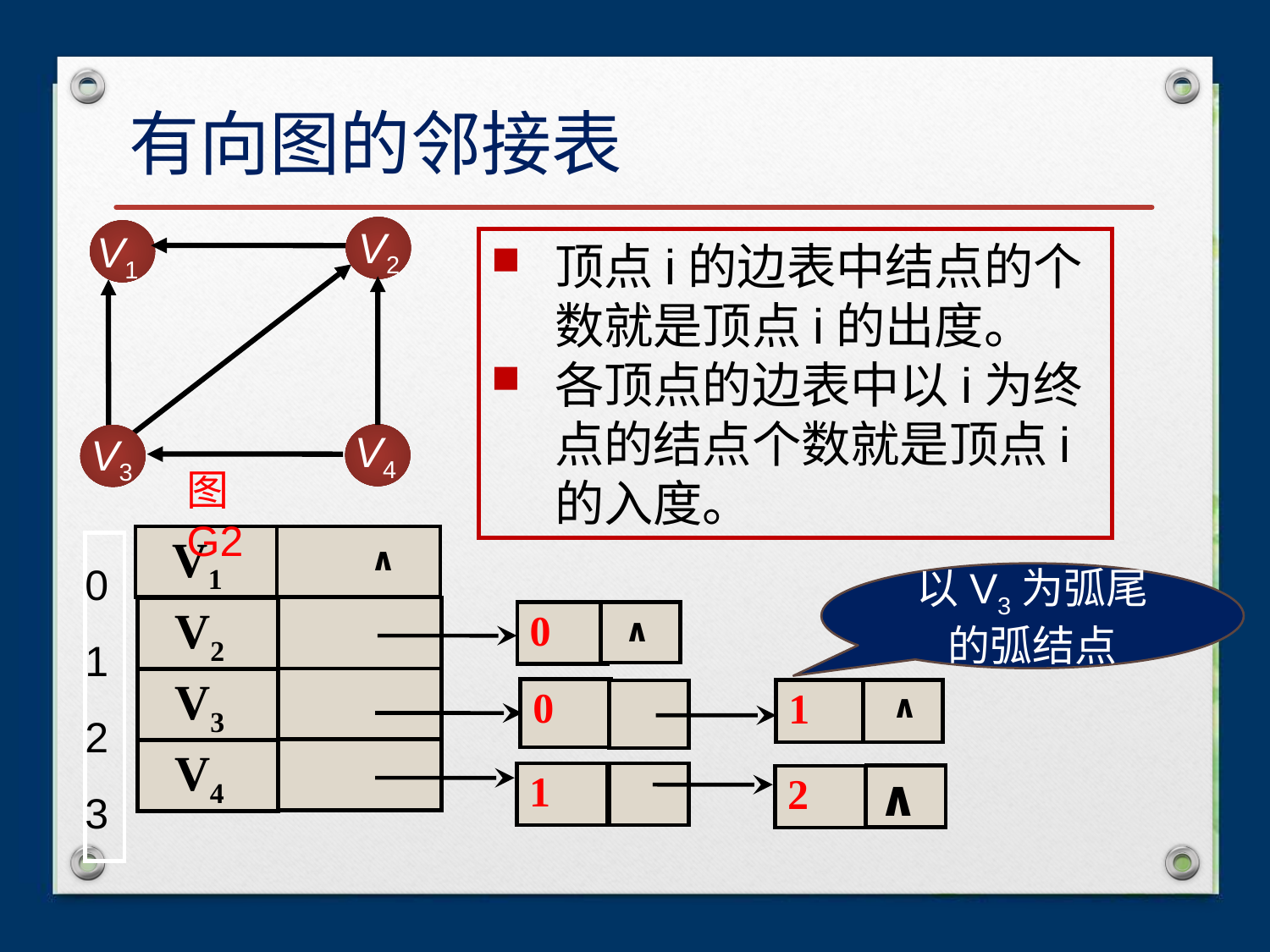

# 有向图的邻接表

V2

V1

V4

V3

顶点i的边表中结点的个数就是顶点i的出度。
各顶点的边表中以i为终点的结点个数就是顶点i的入度。
图G2
  V1

0
1
2
3

  V2
0

  V3
0

  V4
1

∧
2

∧
以V3为弧尾的弧结点
∧
1
∧